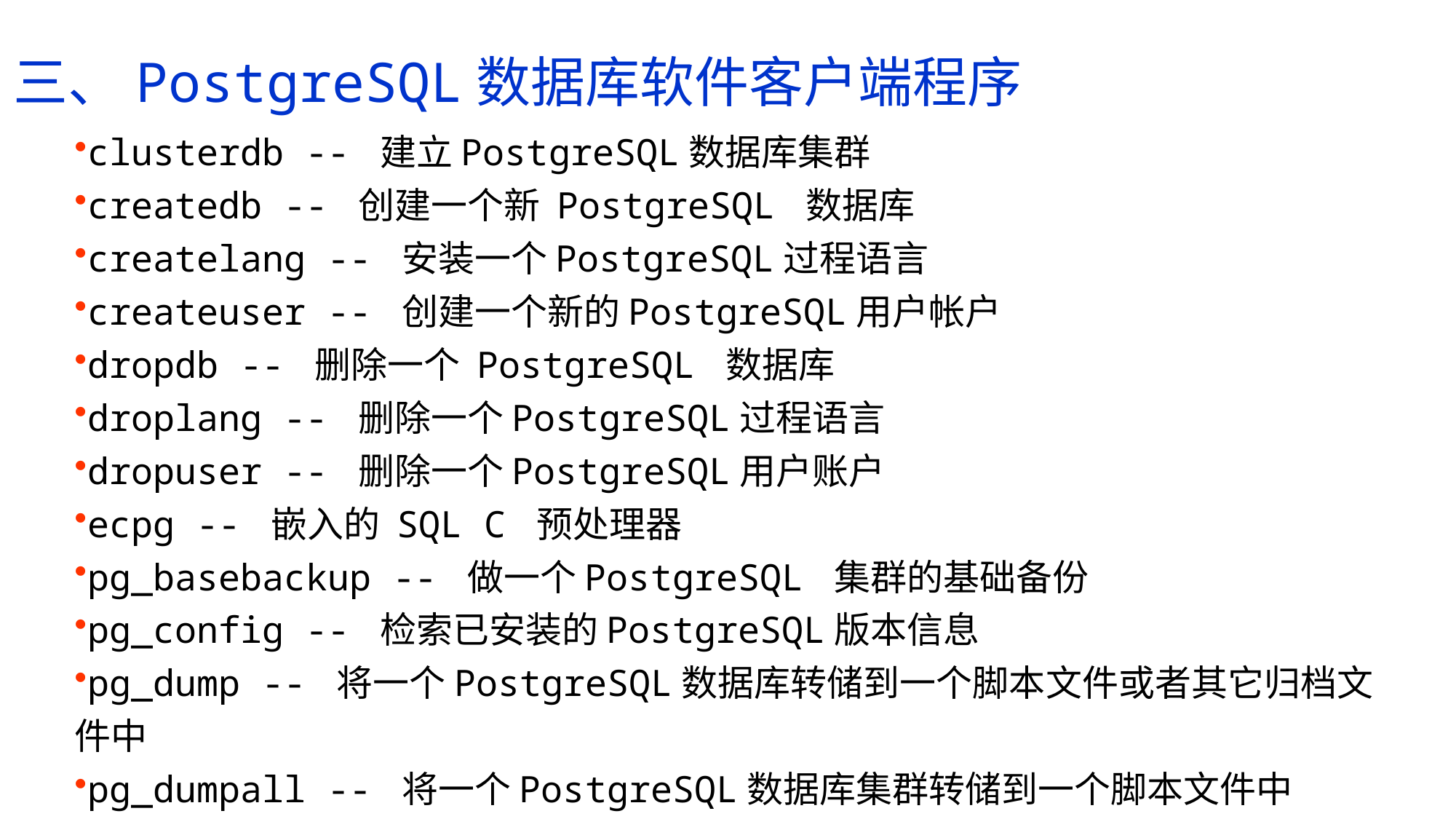

三、PostgreSQL数据库软件客户端程序
clusterdb -- 建立PostgreSQL数据库集群
createdb -- 创建一个新 PostgreSQL 数据库
createlang -- 安装一个PostgreSQL过程语言
createuser -- 创建一个新的PostgreSQL用户帐户
dropdb -- 删除一个 PostgreSQL 数据库
droplang -- 删除一个PostgreSQL过程语言
dropuser -- 删除一个PostgreSQL用户账户
ecpg -- 嵌入的 SQL C 预处理器
pg_basebackup -- 做一个PostgreSQL 集群的基础备份
pg_config -- 检索已安装的PostgreSQL版本信息
pg_dump -- 将一个PostgreSQL数据库转储到一个脚本文件或者其它归档文件中
pg_dumpall -- 将一个PostgreSQL数据库集群转储到一个脚本文件中
….